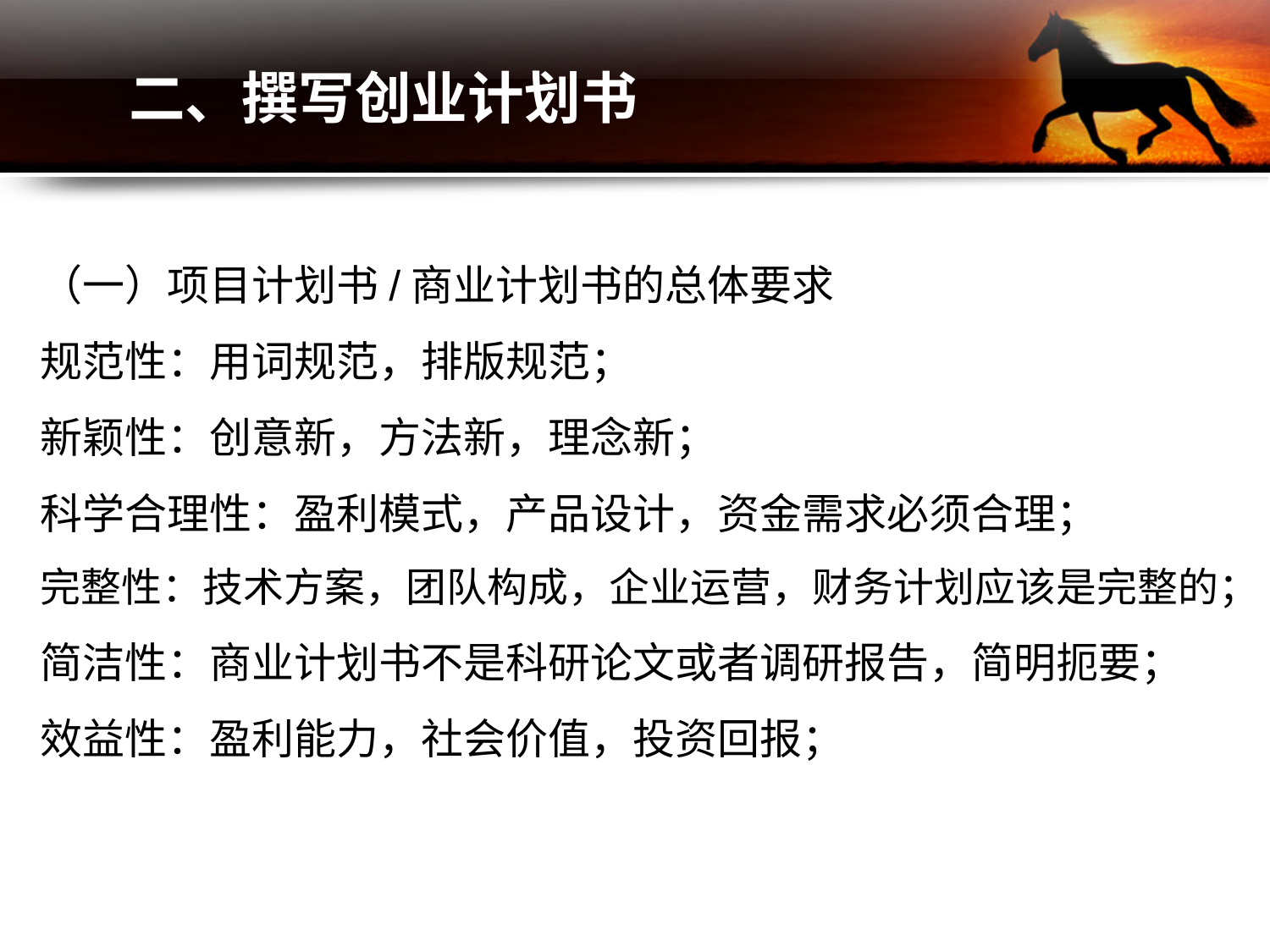

二、撰写创业计划书
（一）项目计划书/商业计划书的总体要求
规范性：用词规范，排版规范；
新颖性：创意新，方法新，理念新；
科学合理性：盈利模式，产品设计，资金需求必须合理；
完整性：技术方案，团队构成，企业运营，财务计划应该是完整的；
简洁性：商业计划书不是科研论文或者调研报告，简明扼要；
效益性：盈利能力，社会价值，投资回报；